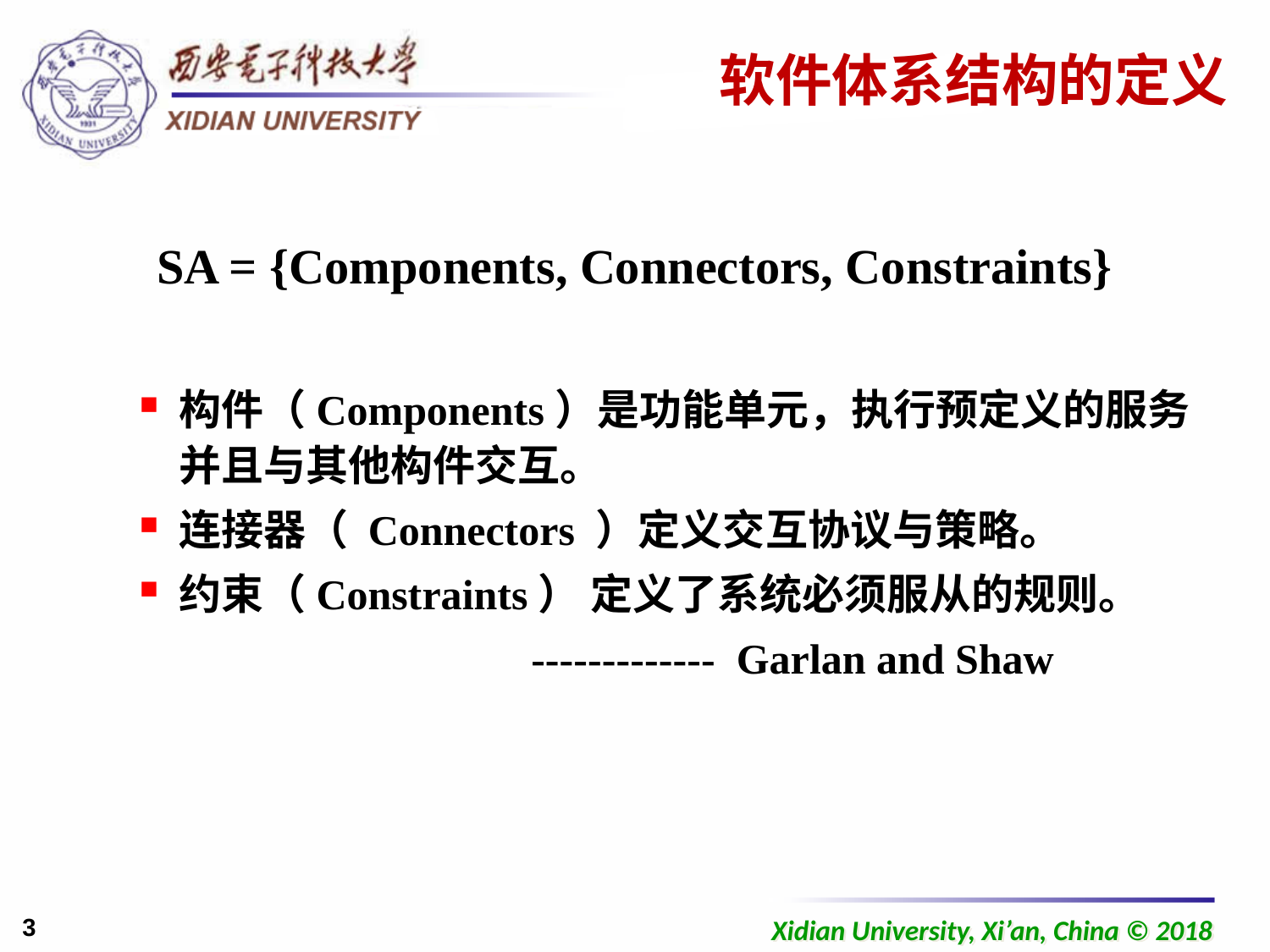

# 软件体系结构的定义
SA = {Components, Connectors, Constraints}

构件（Components）是功能单元，执行预定义的服务并且与其他构件交互。
连接器（ Connectors ）定义交互协议与策略。
约束（Constraints） 定义了系统必须服从的规则。
                                           -------------  Garlan and Shaw